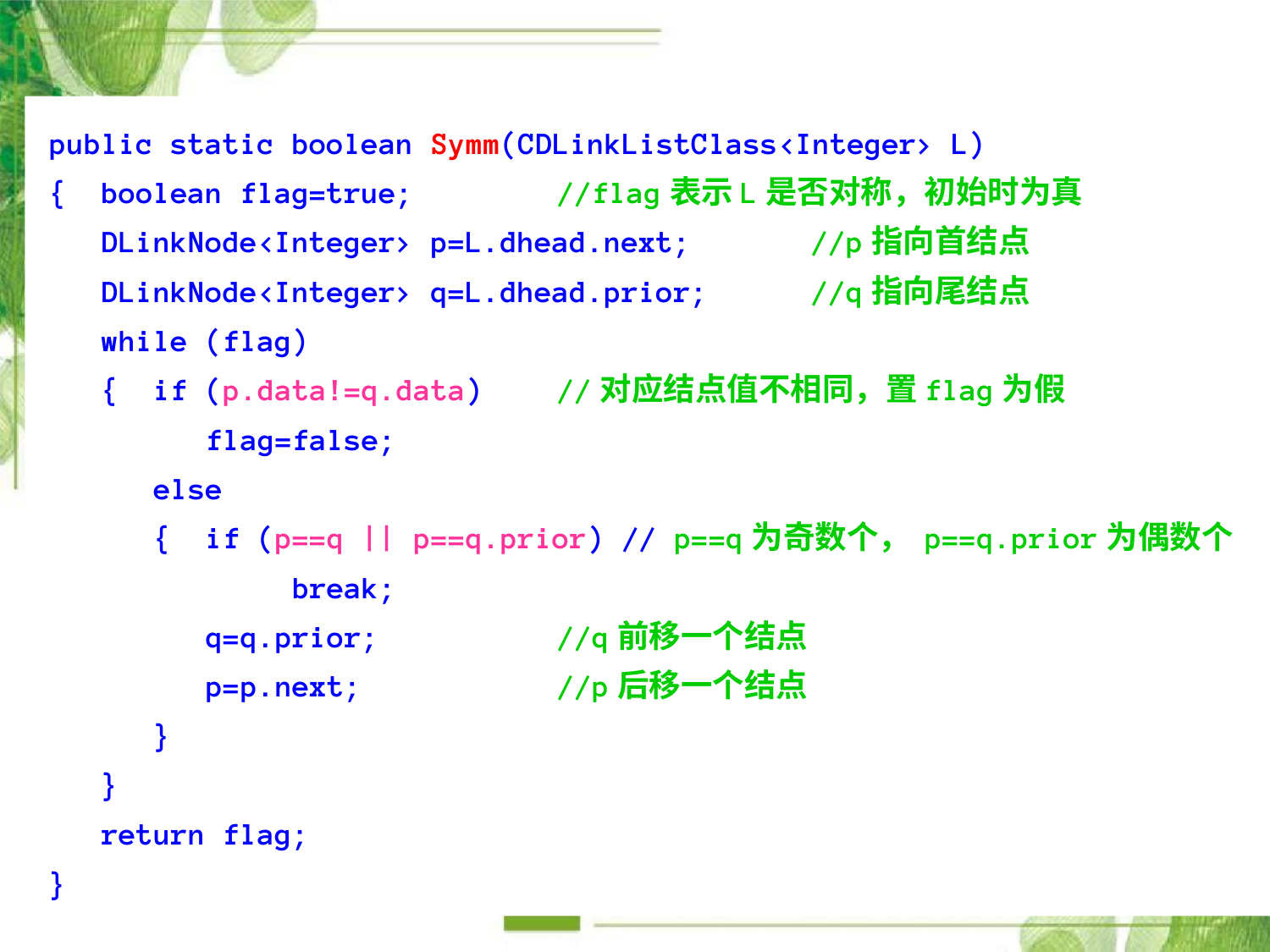

public static boolean Symm(CDLinkListClass<Integer> L)
{  boolean flag=true;		//flag表示L是否对称，初始时为真
   DLinkNode<Integer> p=L.dhead.next;	//p指向首结点
   DLinkNode<Integer> q=L.dhead.prior;	//q指向尾结点
   while (flag)
   {  if (p.data!=q.data)	//对应结点值不相同，置flag为假
         flag=false;
      else
      {  if (p==q || p==q.prior) // p==q为奇数个， p==q.prior为偶数个
              break;
         q=q.prior;		//q前移一个结点
         p=p.next;		//p后移一个结点
      }
   }
   return flag;
}